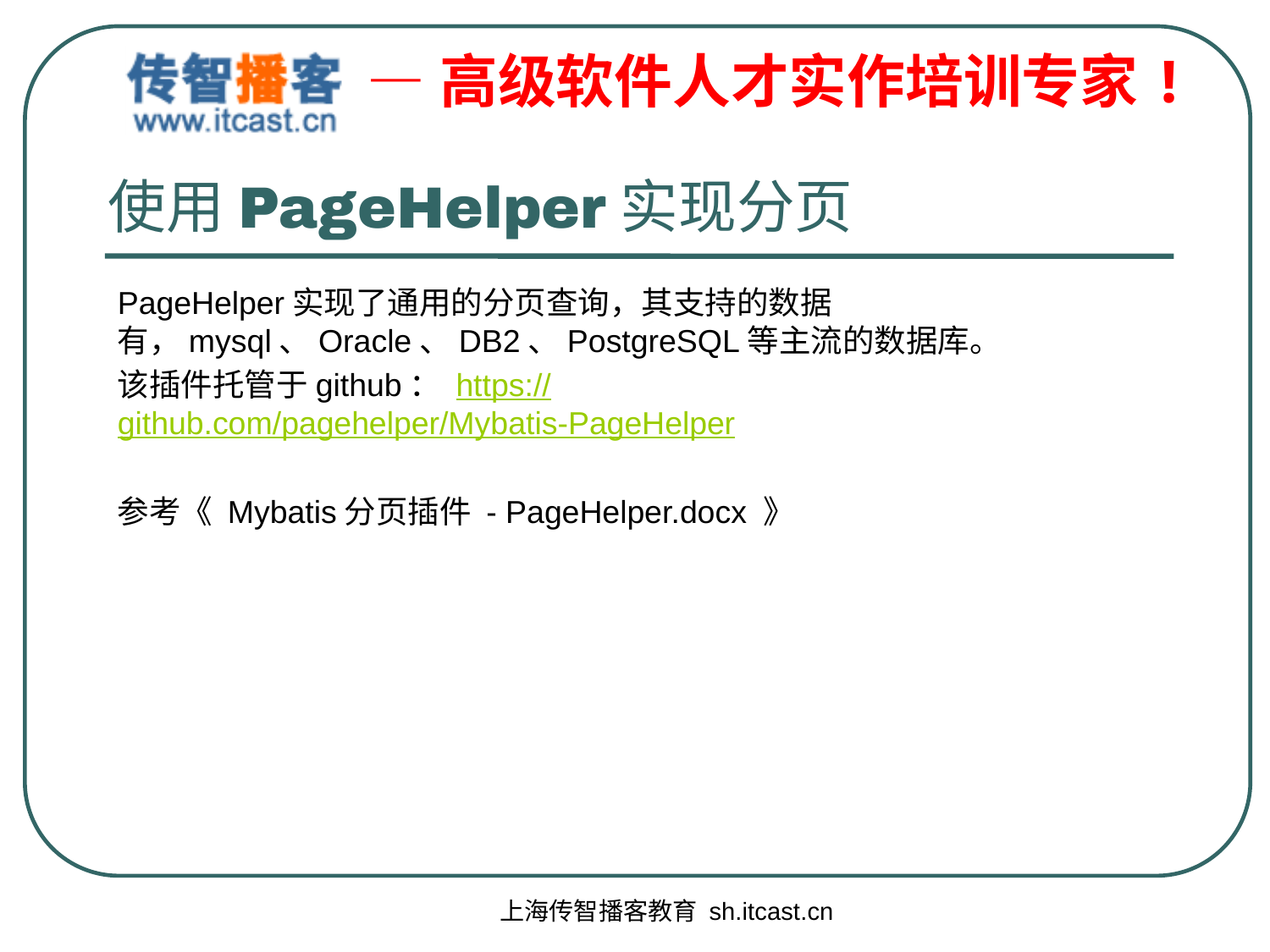

# 使用PageHelper实现分页
PageHelper实现了通用的分页查询，其支持的数据有，mysql、Oracle、DB2、PostgreSQL等主流的数据库。
该插件托管于github： https://github.com/pagehelper/Mybatis-PageHelper

参考《 Mybatis分页插件 - PageHelper.docx 》
上海传智播客教育 sh.itcast.cn